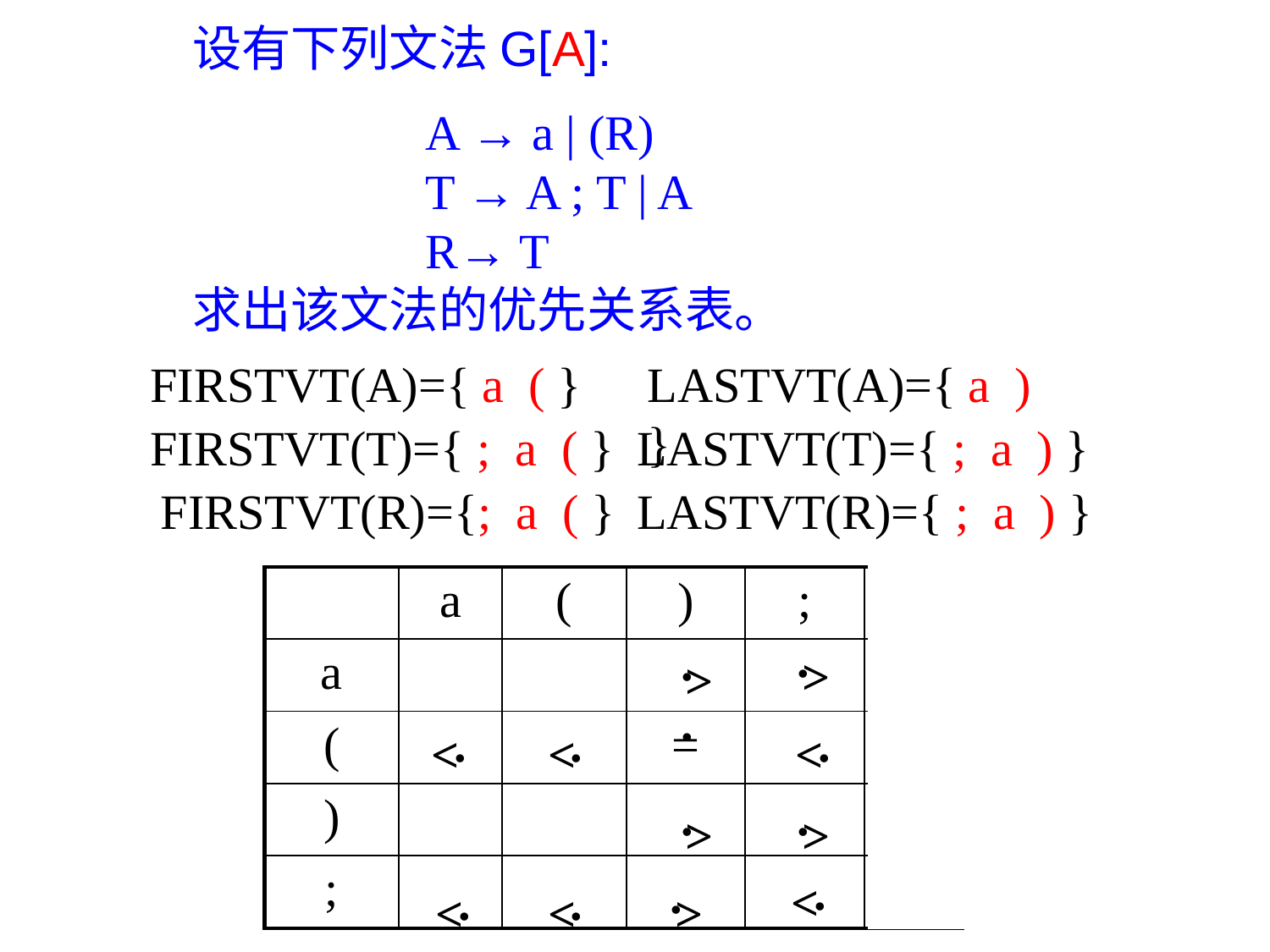

设有下列文法G[A]:
                   A → a | (R)
                   T → A ; T | A
                   R→ T
求出该文法的优先关系表。
FIRSTVT(A)={ a  ( }
LASTVT(A)={ a  ) }
FIRSTVT(T)={ ;  a  ( }
LASTVT(T)={ ;  a  ) }
FIRSTVT(R)={;  a  ( }
LASTVT(R)={ ;  a  ) }
 >
 .
 >
 .

|  | a | ( | ) | ; |  |
| --- | --- | --- | --- | --- | --- |
| a |  |  |  |  |  |
| ( |  |  | = |  |  |
| ) |  |  |  |  |  |
| ; |  |  |  |  |  |
 <
 .
 <
 .
 <
 .
 .
 >
 .
 >
 .
 <
 .
 <
 .
 <
 .
 >
 .